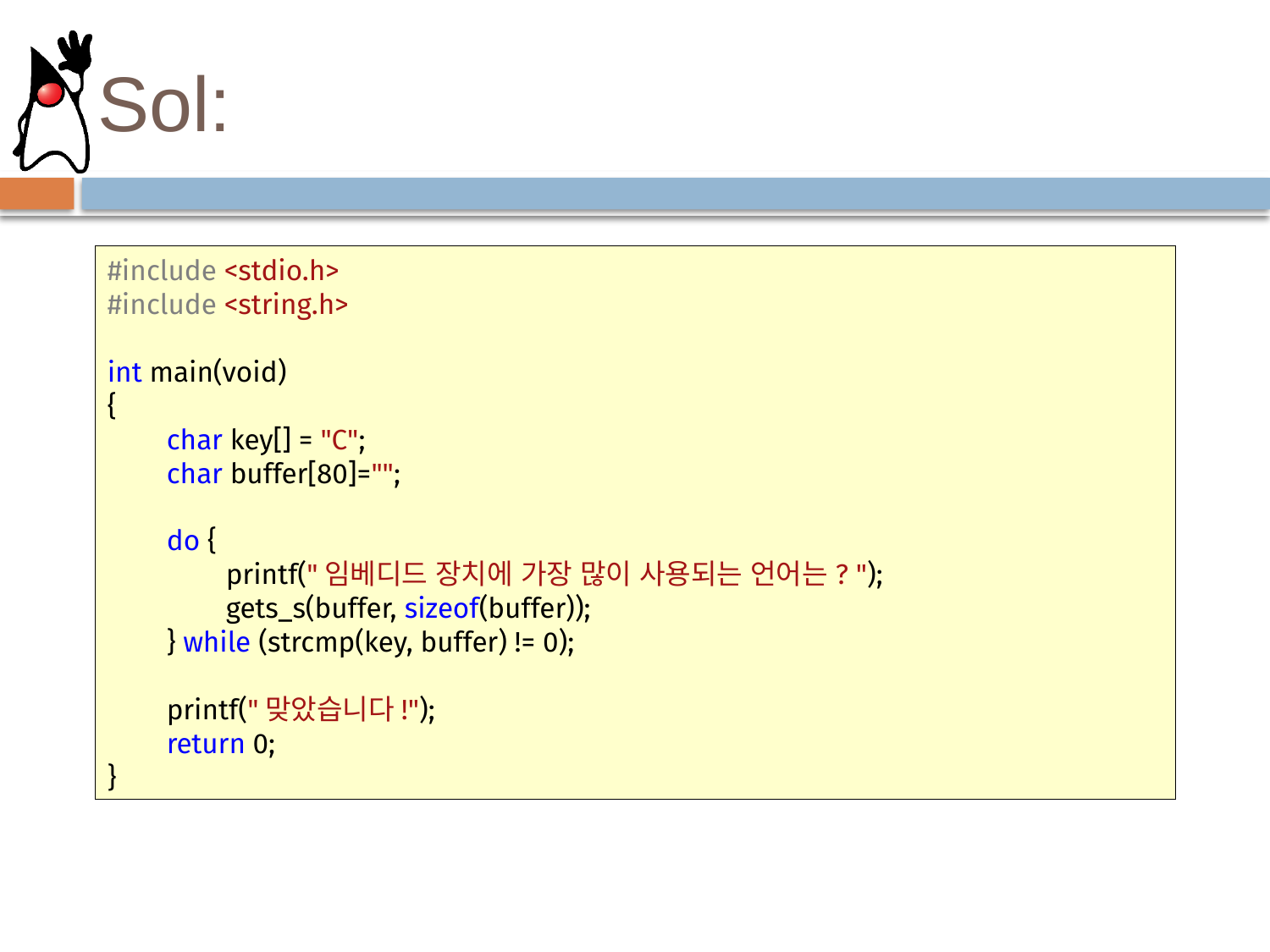

# Sol:
#include <stdio.h>
#include <string.h>

int main(void)
{
        char key[] = "C";
        char buffer[80]="";

        do {
                printf("임베디드 장치에 가장 많이 사용되는 언어는? ");
                gets_s(buffer, sizeof(buffer));
        } while (strcmp(key, buffer) != 0);

        printf("맞았습니다!");
        return 0;
}